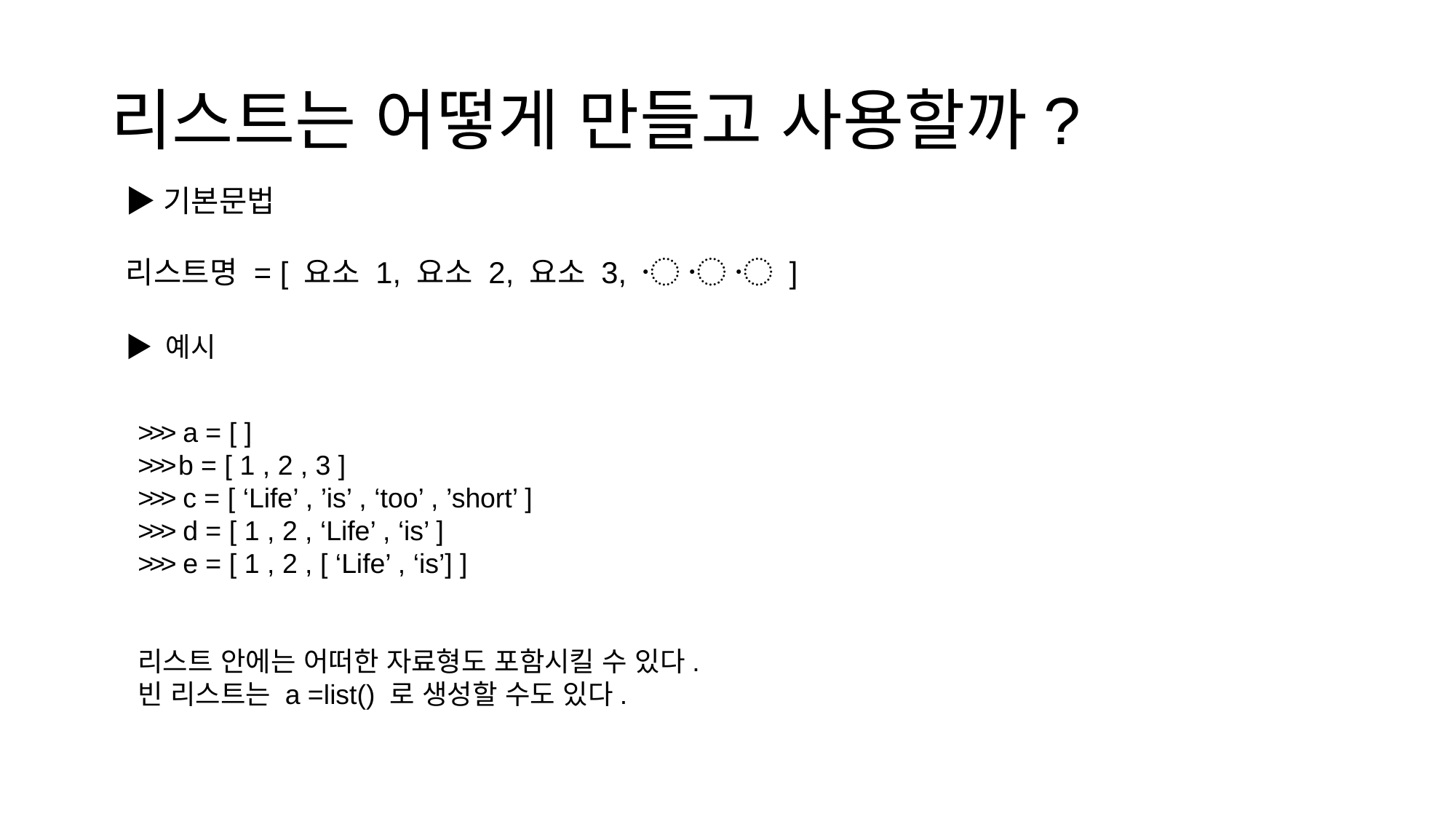

# 리스트는 어떻게 만들고 사용할까?
▶기본문법
리스트명 = [ 요소 1, 요소 2, 요소 3, 〮 〮 〮 ]
▶ 예시
>>>  a = [ ]
>>>  b = [ 1 , 2 , 3 ]
>>>  c = [ ‘Life’ , ’is’ , ‘too’ , ’short’ ]
>>>  d = [ 1 , 2 , ‘Life’ , ‘is’ ]
>>>  e = [ 1 , 2 , [ ‘Life’ , ‘is’] ]

리스트 안에는 어떠한 자료형도 포함시킬 수 있다.
빈 리스트는 a =list() 로 생성할 수도 있다.